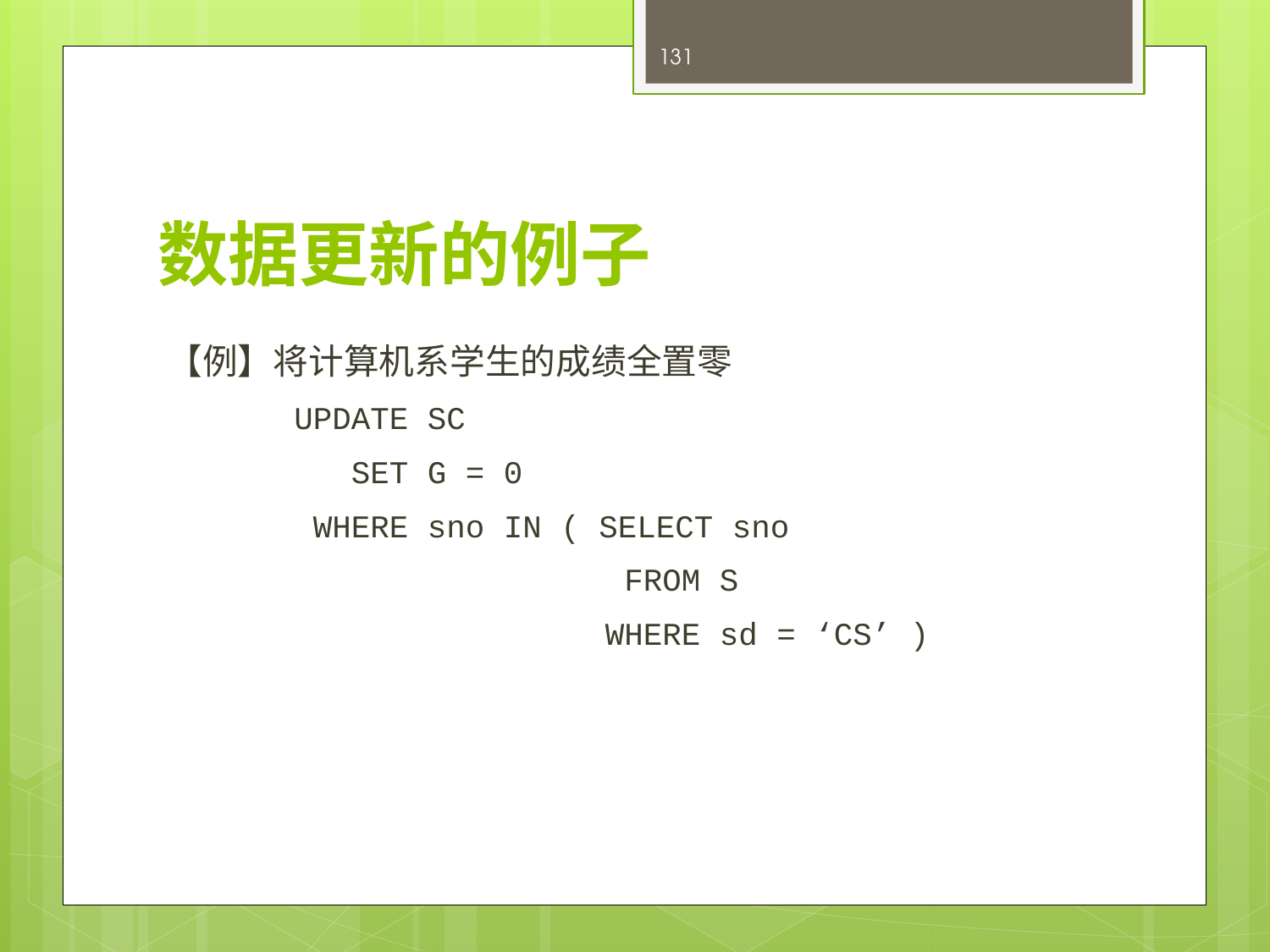

131
# 数据更新的例子
【例】将计算机系学生的成绩全置零
	UPDATE SC
	   SET G = 0
	 WHERE sno IN ( SELECT sno
                        FROM S
                       WHERE sd = ‘CS’ )